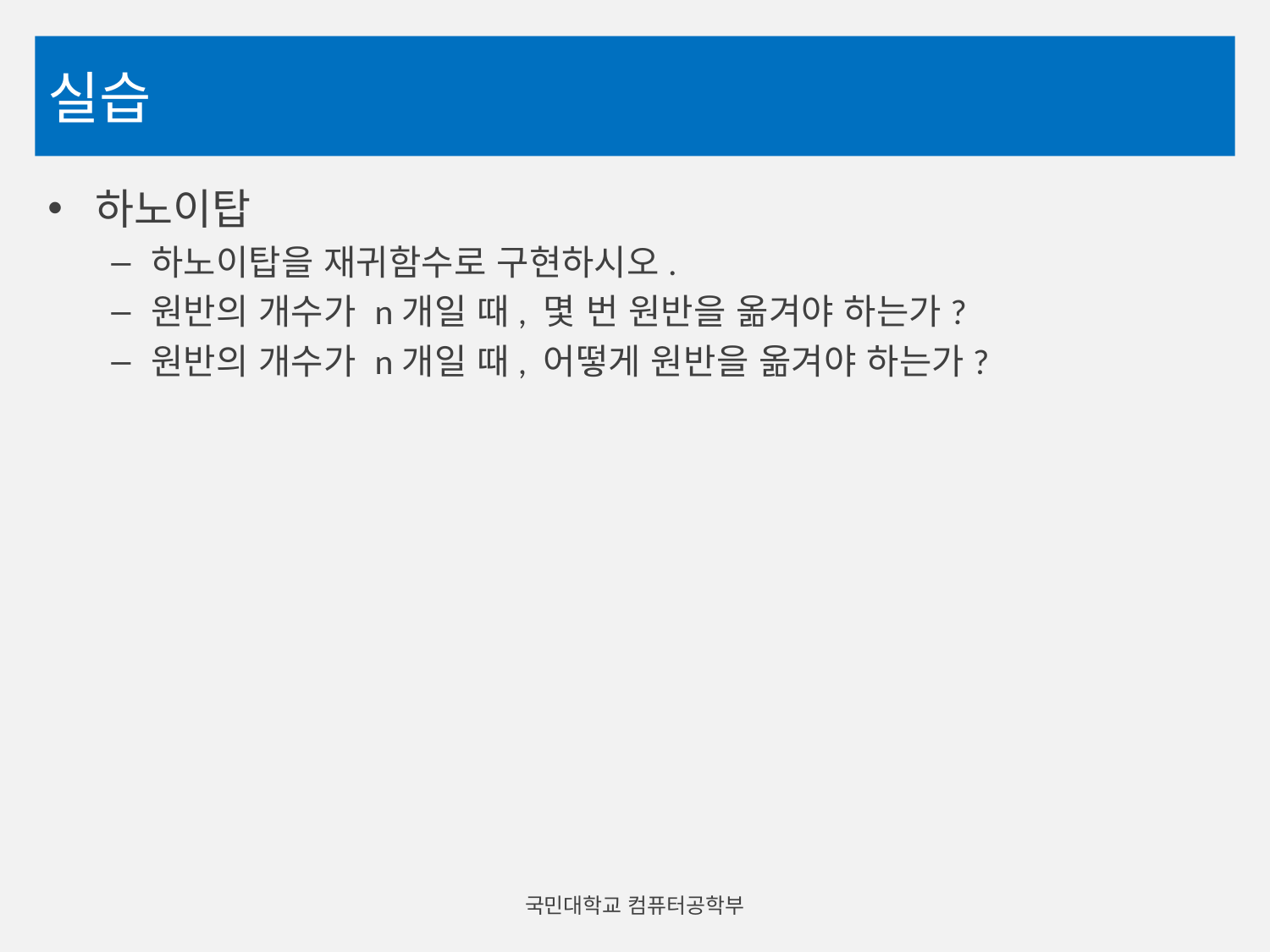

# 실습
하노이탑
하노이탑을 재귀함수로 구현하시오.
원반의 개수가 n개일 때, 몇 번 원반을 옮겨야 하는가?
원반의 개수가 n개일 때, 어떻게 원반을 옮겨야 하는가?
국민대학교 컴퓨터공학부